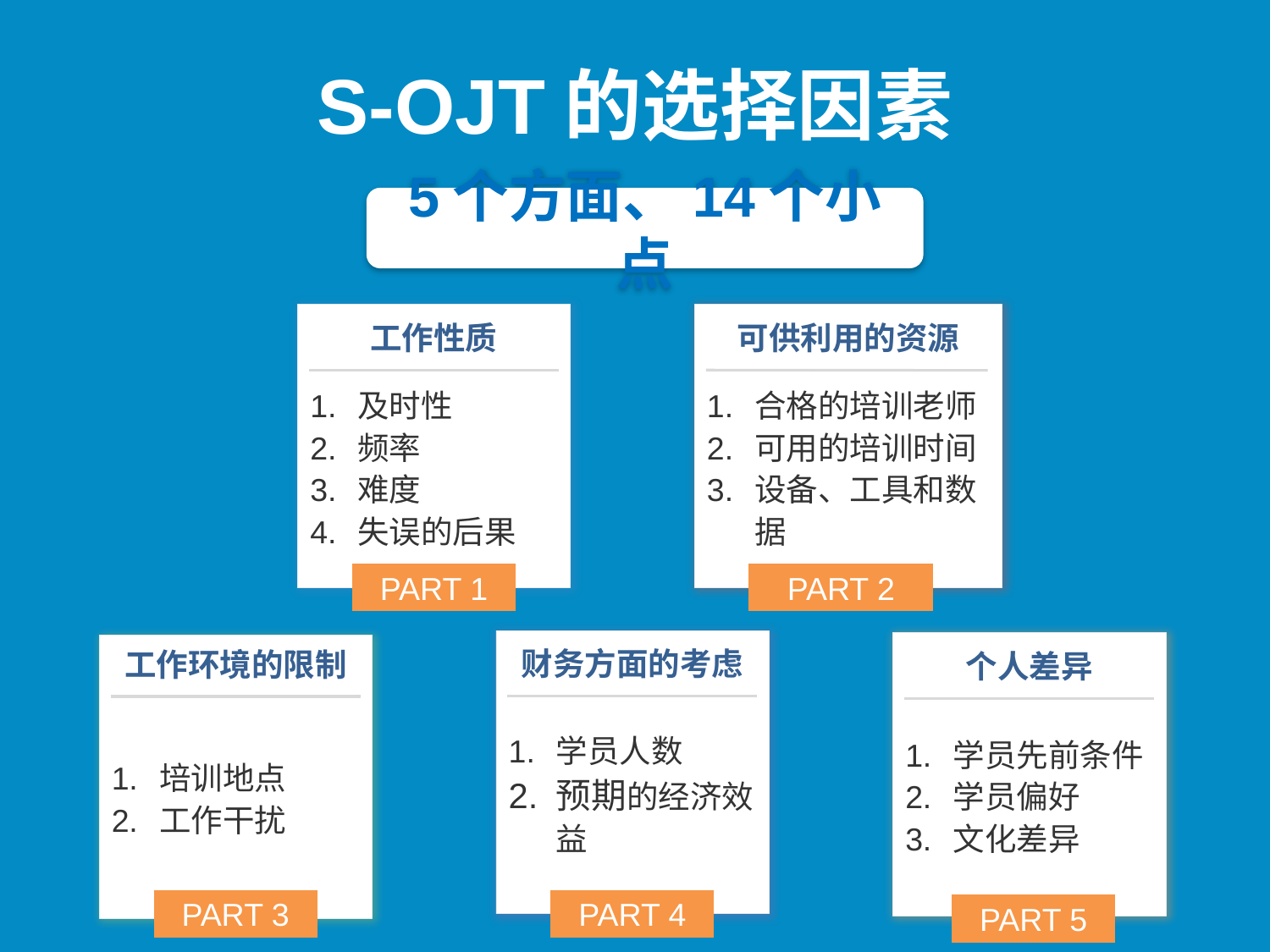

# S-OJT的选择因素
5个方面、14个小点
及时性
频率
难度
失误的后果
工作性质
合格的培训老师
可用的培训时间
设备、工具和数据
可供利用的资源
PART 1
PART 2
工作环境的限制
学员人数
预期的经济效益
财务方面的考虑
学员先前条件
学员偏好
文化差异
个人差异
培训地点
工作干扰
PART 3
PART 4
PART 5